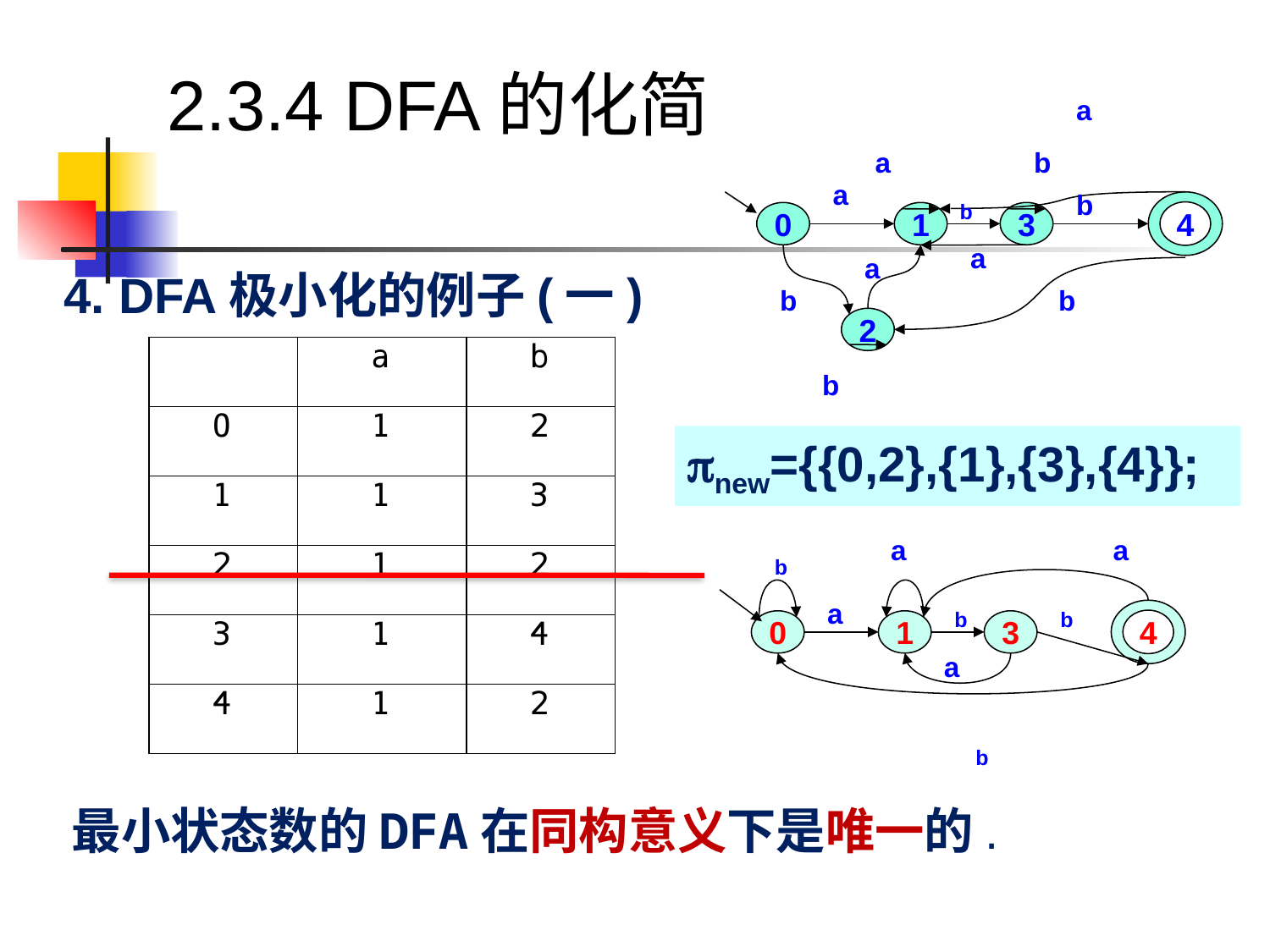

2.3.4 DFA的化简
a
a
b
a
b

b
4
0
1
3
a
a
b
2
b
b
4. DFA极小化的例子(一)
|  | a | b |
| --- | --- | --- |
| 0 | 1 | 2 |
| 1 | 1 | 3 |
| 2 | 1 | 2 |
| 3 | 1 | 4 |
| 4 | 1 | 2 |
πnew={{0,2},{1},{3},{4}};
a
a
b

a
b
b
4
0
1
3
a
b
最小状态数的DFA在同构意义下是唯一的.